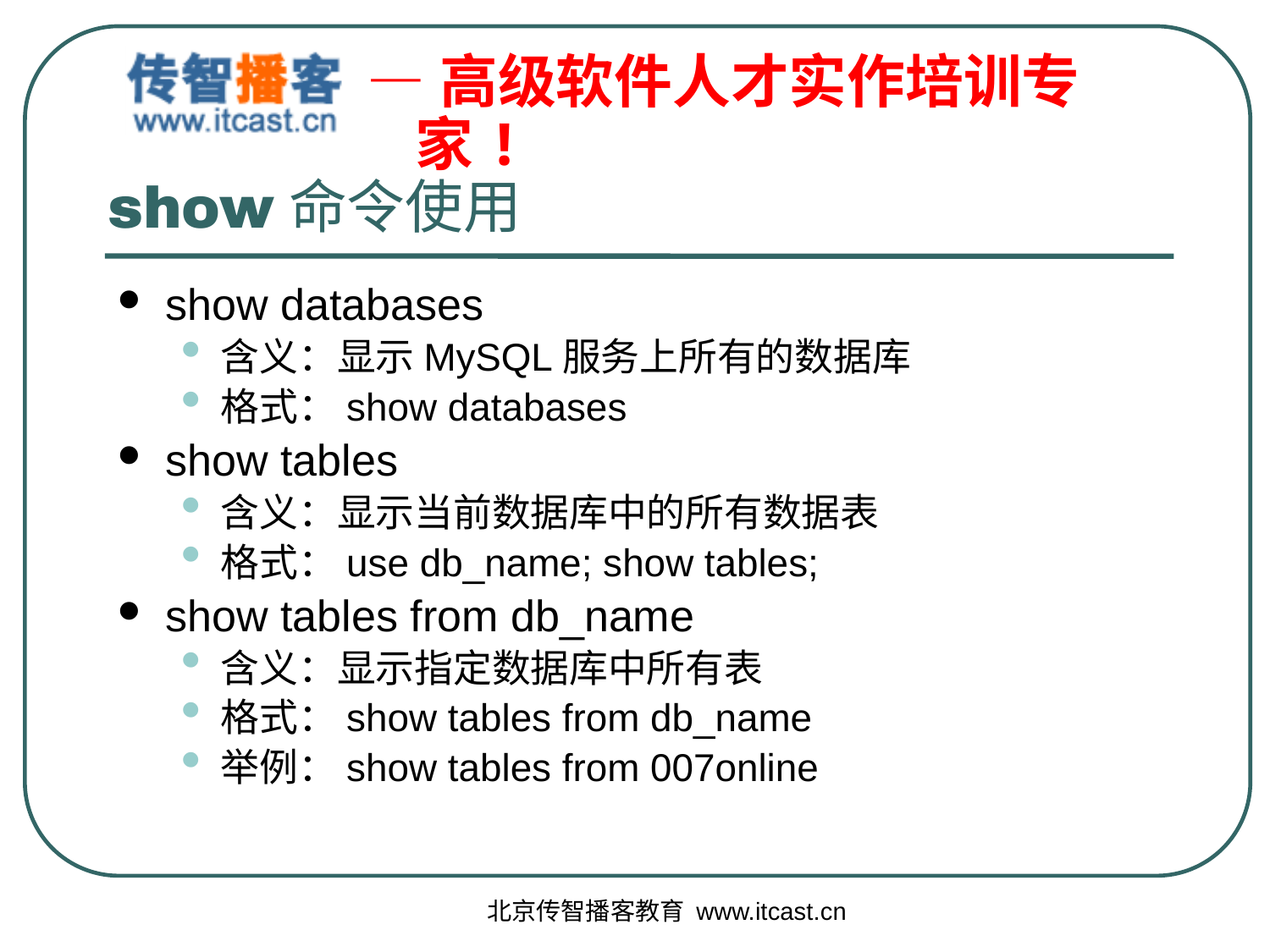

# show命令使用
show databases
含义：显示MySQL服务上所有的数据库
格式：show databases
show tables
含义：显示当前数据库中的所有数据表
格式：use db_name; show tables;
show tables from db_name
含义：显示指定数据库中所有表
格式：show tables from db_name
举例：show tables from 007online